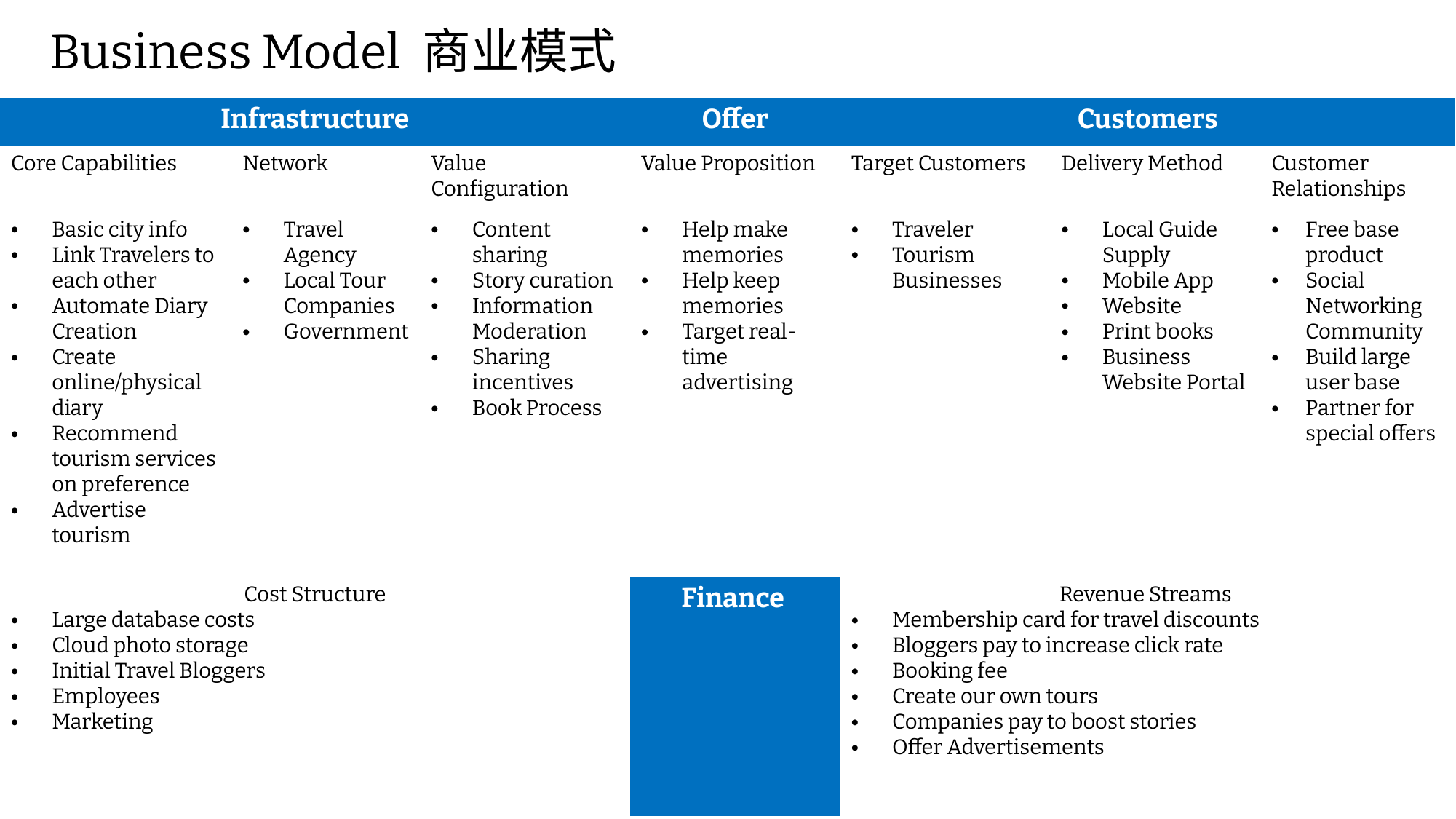

Business Model 商业模式
| Infrastructure |  |  | Offer | Customers |  |  |
| --- | --- | --- | --- | --- | --- | --- |
| Core Capabilities | Network | Value Configuration | Value Proposition | Target Customers | Delivery Method | Customer Relationships |
| Basic city info Link Travelers to each other Automate Diary Creation Create online/physical diary Recommend tourism services on preference Advertise tourism | Travel Agency Local Tour Companies Government | Content sharing Story curation Information Moderation Sharing incentives Book Process | Help make memories Help keep memories Target real-time advertising | Traveler Tourism Businesses | Local Guide Supply Mobile App Website Print books Business Website Portal | Free base product Social Networking Community Build large user base Partner for special offers |
| Cost Structure Large database costs Cloud photo storage Initial Travel Bloggers Employees Marketing |  |  | Finance | Revenue Streams Membership card for travel discounts Bloggers pay to increase click rate Booking fee Create our own tours Companies pay to boost stories Offer Advertisements |  |  |
#